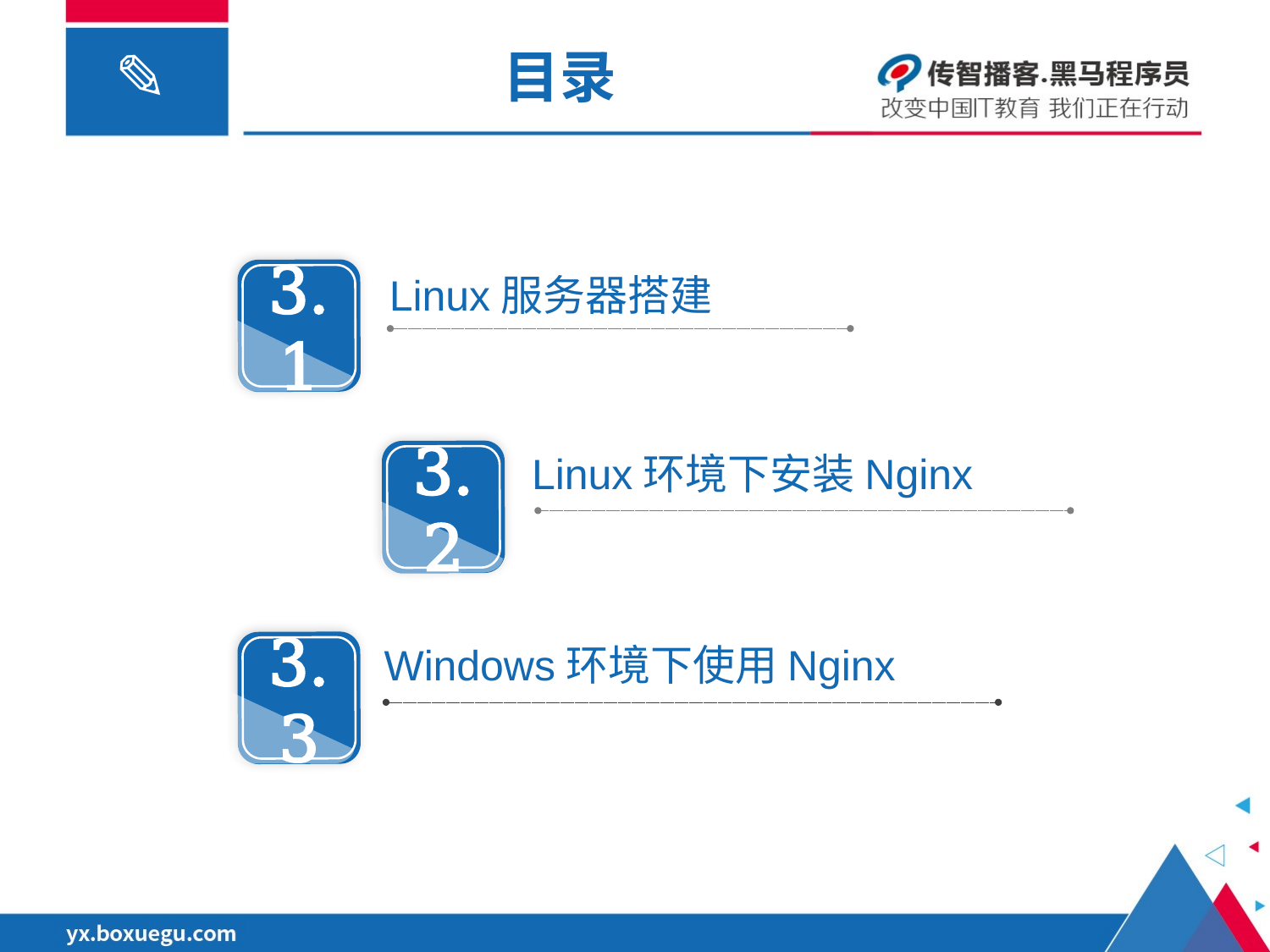

# 目录
3.1

Linux服务器搭建
3.2

Linux环境下安装Nginx
3.3

Windows环境下使用Nginx